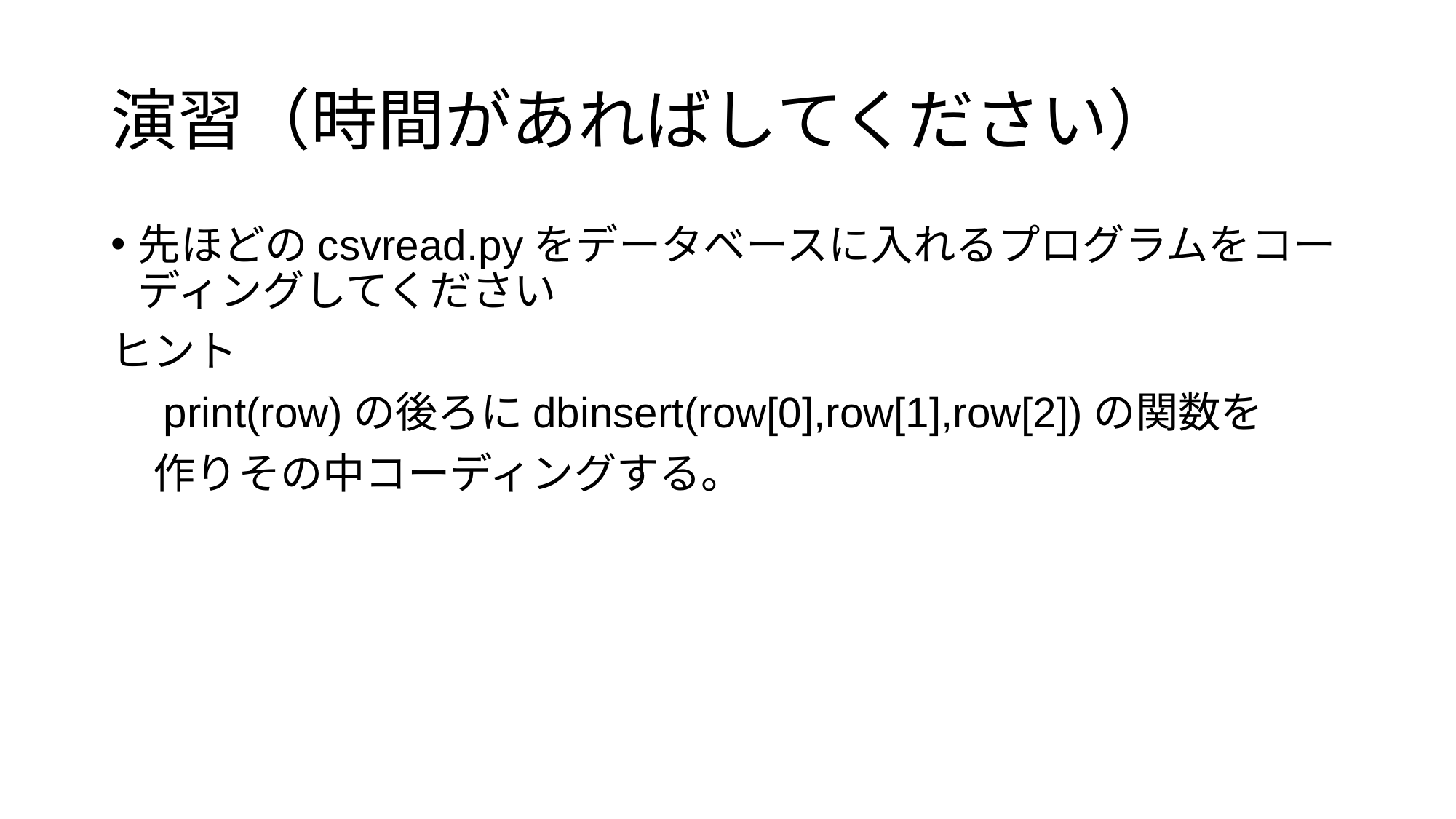

# 演習（時間があればしてください）
先ほどのcsvread.pyをデータベースに入れるプログラムをコーディングしてください
ヒント
　print(row)の後ろにdbinsert(row[0],row[1],row[2])の関数を
　作りその中コーディングする。